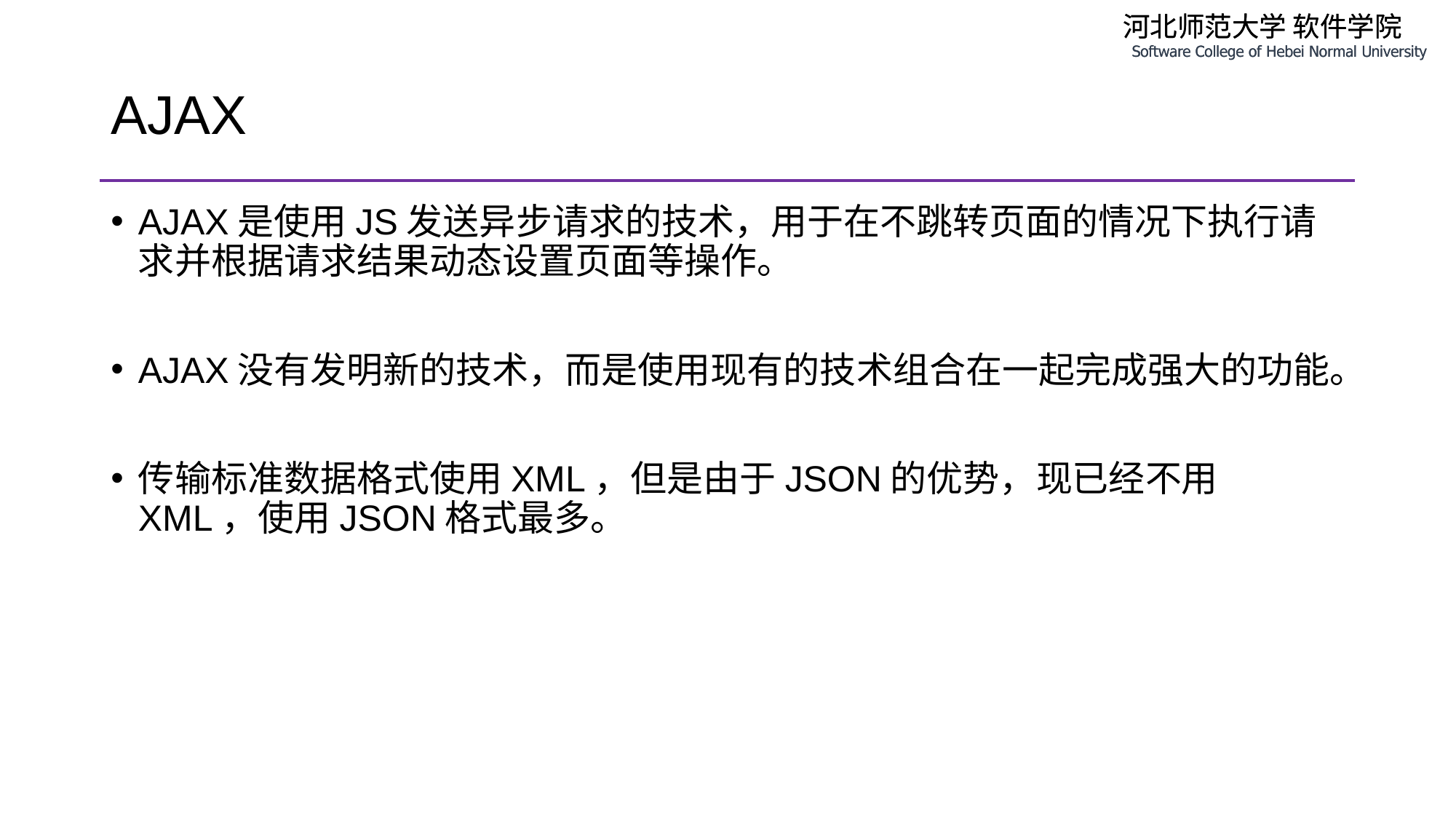

# AJAX
AJAX是使用JS发送异步请求的技术，用于在不跳转页面的情况下执行请求并根据请求结果动态设置页面等操作。

AJAX没有发明新的技术，而是使用现有的技术组合在一起完成强大的功能。

传输标准数据格式使用XML，但是由于JSON的优势，现已经不用XML，使用JSON格式最多。